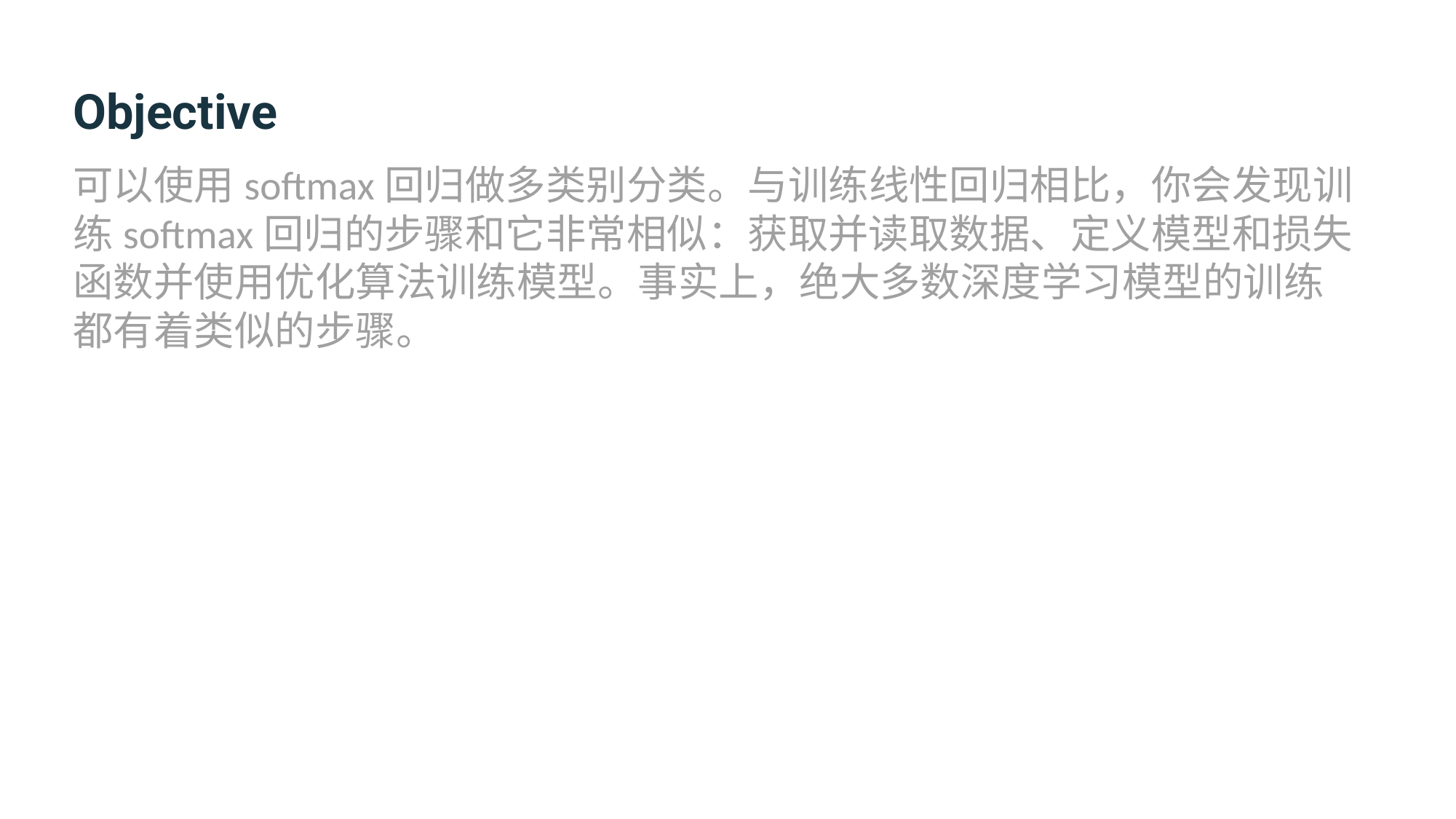

# Objective

可以使用softmax回归做多类别分类。与训练线性回归相比，你会发现训练softmax回归的步骤和它非常相似：获取并读取数据、定义模型和损失函数并使用优化算法训练模型。事实上，绝大多数深度学习模型的训练都有着类似的步骤。